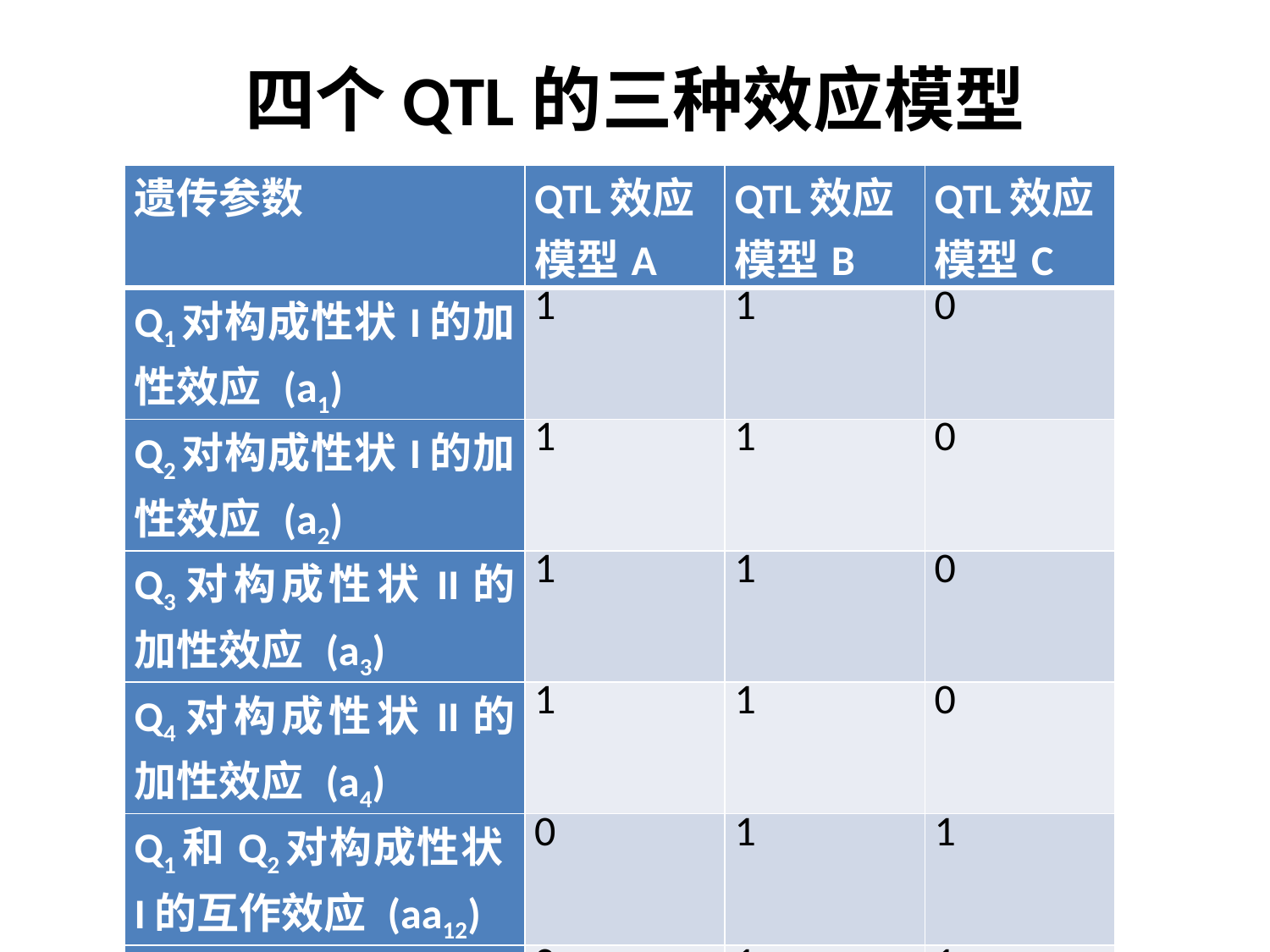

# 四个QTL的三种效应模型
| 遗传参数 | QTL效应模型A | QTL效应模型B | QTL效应模型C |
| --- | --- | --- | --- |
| Q1对构成性状I的加性效应 (a1) | 1 | 1 | 0 |
| Q2对构成性状I的加性效应 (a2) | 1 | 1 | 0 |
| Q3对构成性状II的加性效应 (a3) | 1 | 1 | 0 |
| Q4对构成性状II的加性效应 (a4) | 1 | 1 | 0 |
| Q1和Q2对构成性状I的互作效应 (aa12) | 0 | 1 | 1 |
| Q3和Q4对构成性状II的互作效应 (aa34) | 0 | 1 | 1 |